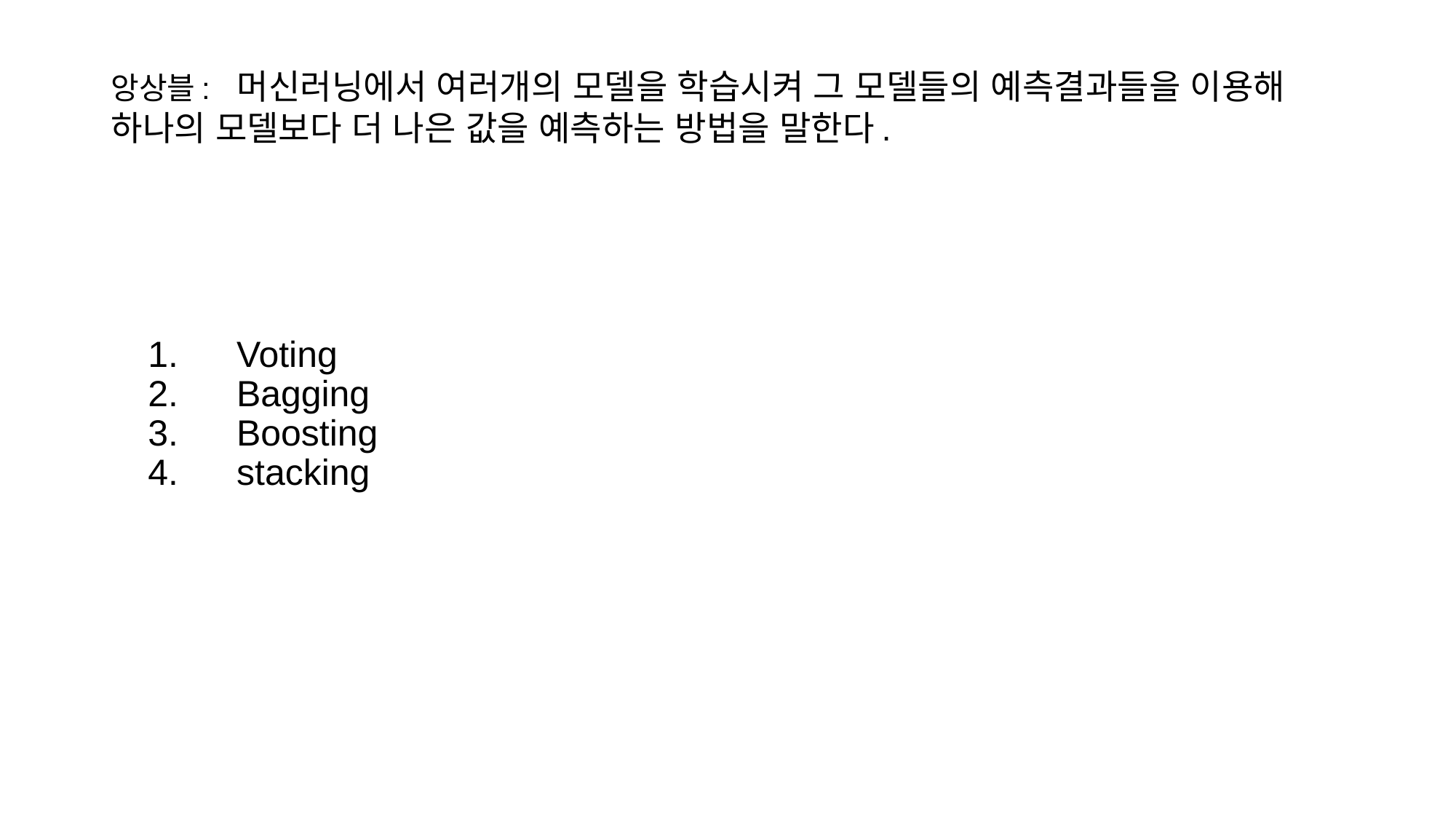

# 앙상블: 머신러닝에서 여러개의 모델을 학습시켜 그 모델들의 예측결과들을 이용해 하나의 모델보다 더 나은 값을 예측하는 방법을 말한다.
Voting
Bagging
Boosting
stacking